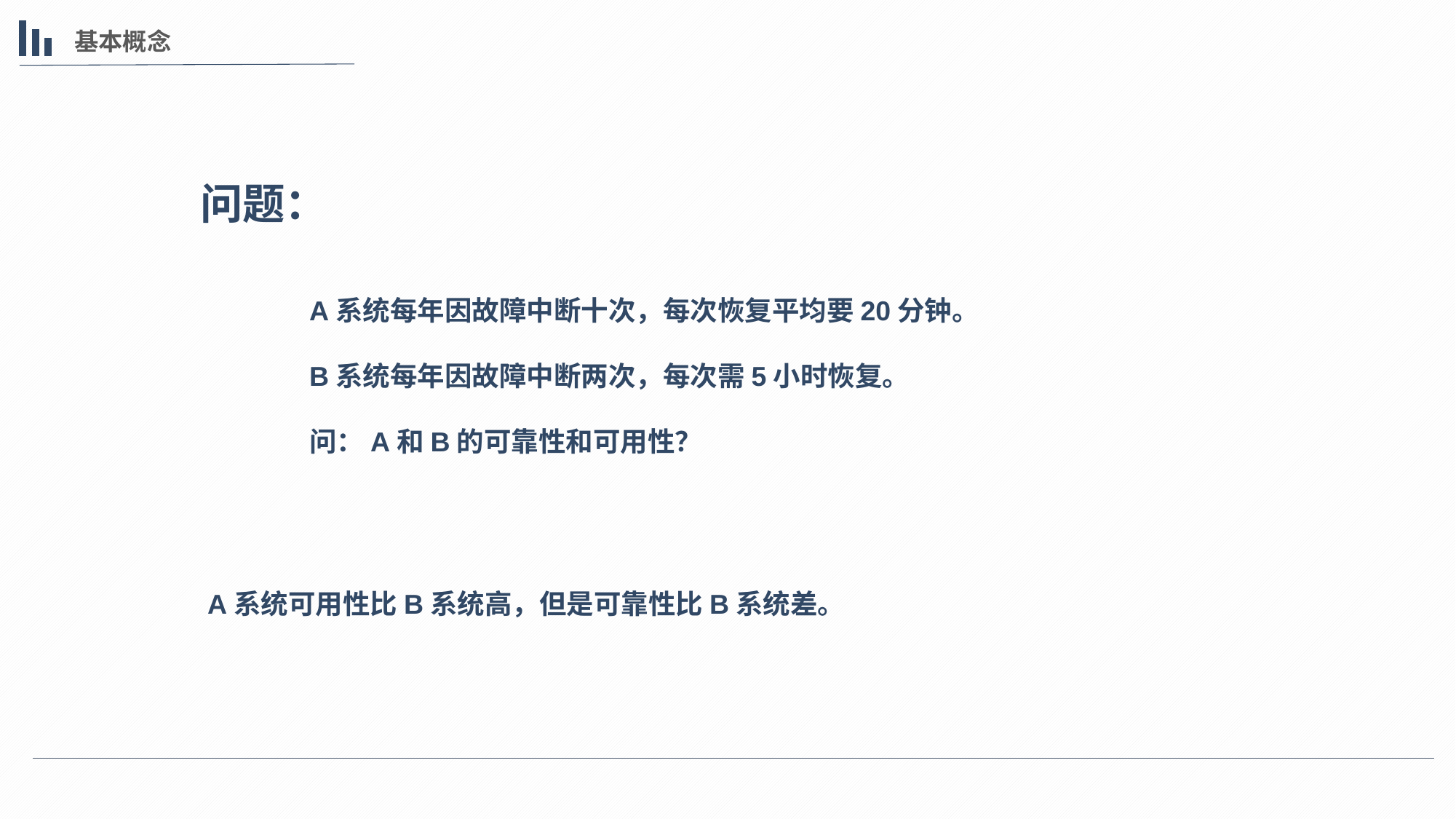

基本概念

问题：

	A系统每年因故障中断十次，每次恢复平均要20分钟。

	B系统每年因故障中断两次，每次需5小时恢复。

	问：A和B的可靠性和可用性？

A系统可用性比B系统高，但是可靠性比B系统差。